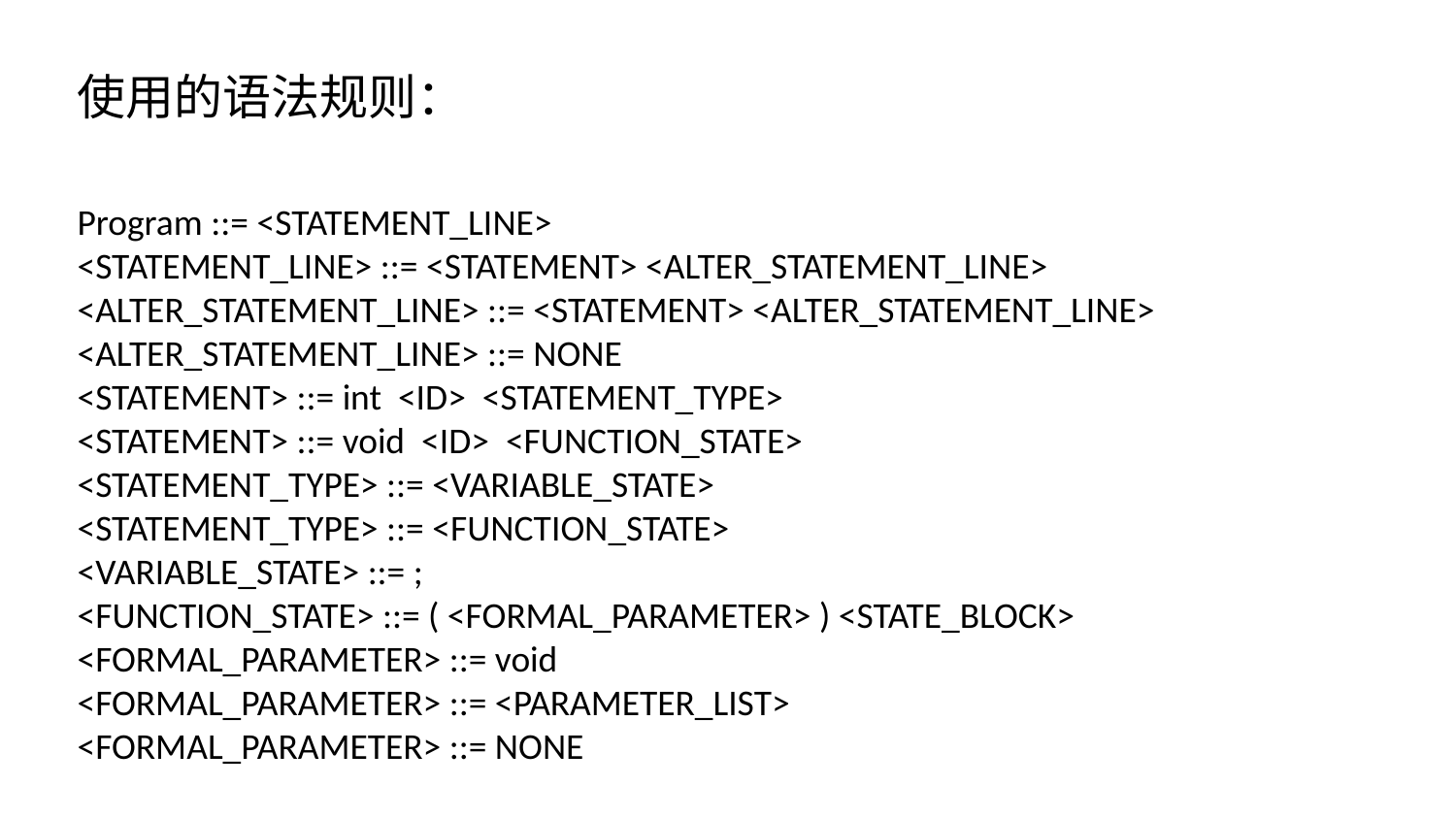

使用的语法规则：
Program ::= <STATEMENT_LINE>
<STATEMENT_LINE> ::= <STATEMENT> <ALTER_STATEMENT_LINE>
<ALTER_STATEMENT_LINE> ::= <STATEMENT> <ALTER_STATEMENT_LINE>
<ALTER_STATEMENT_LINE> ::= NONE
<STATEMENT> ::= int  <ID>  <STATEMENT_TYPE>
<STATEMENT> ::= void  <ID>  <FUNCTION_STATE>
<STATEMENT_TYPE> ::= <VARIABLE_STATE>
<STATEMENT_TYPE> ::= <FUNCTION_STATE>
<VARIABLE_STATE> ::= ;
<FUNCTION_STATE> ::= ( <FORMAL_PARAMETER> ) <STATE_BLOCK>
<FORMAL_PARAMETER> ::= void
<FORMAL_PARAMETER> ::= <PARAMETER_LIST>
<FORMAL_PARAMETER> ::= NONE